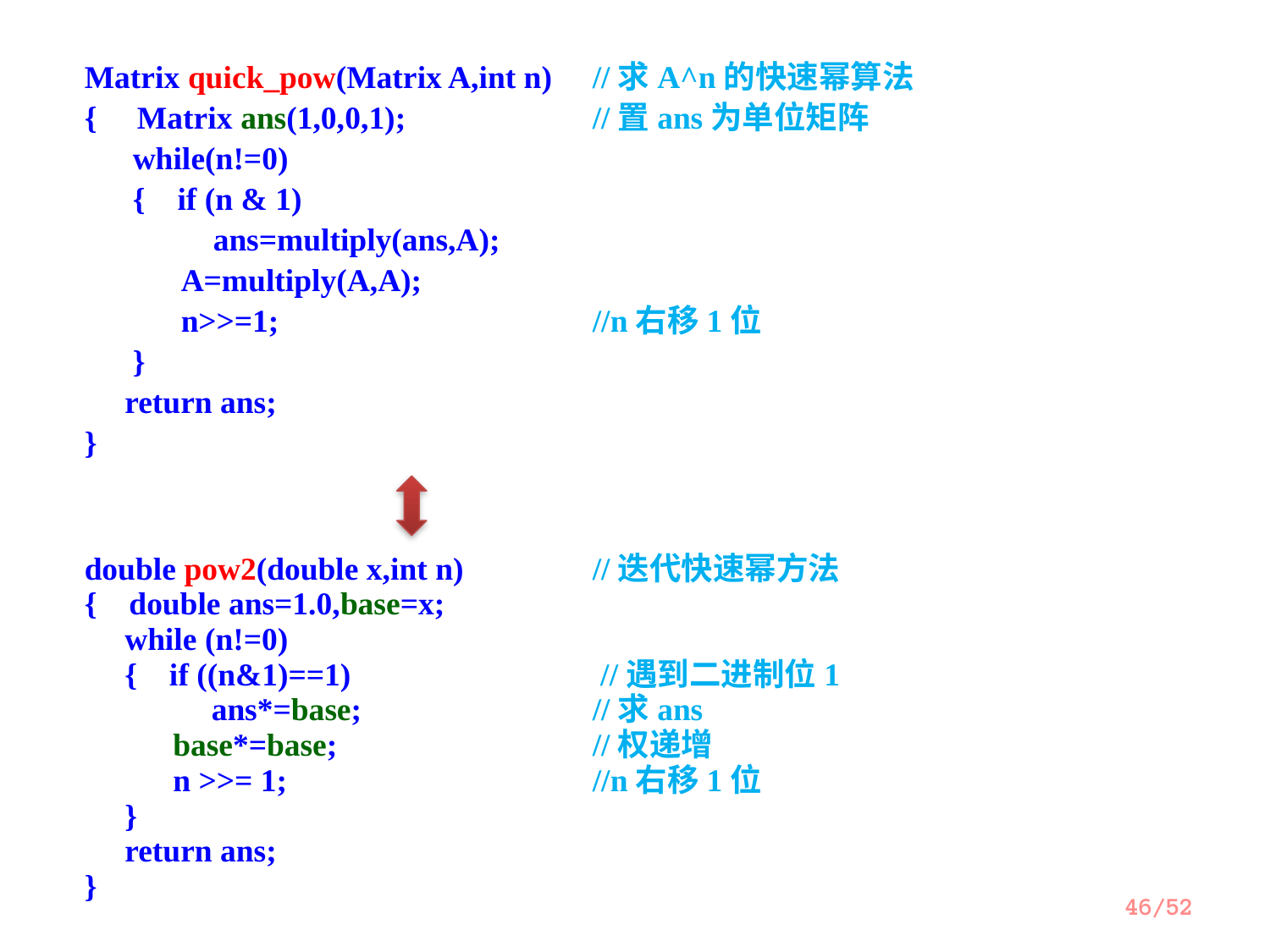

Matrix quick_pow(Matrix A,int n)	//求A^n的快速幂算法
{     Matrix ans(1,0,0,1); 		//置ans为单位矩阵
      while(n!=0)
      {    if (n & 1)
                ans=multiply(ans,A);
            A=multiply(A,A);
            n>>=1;			//n右移1位
      }
     return ans;
}

double pow2(double x,int n)	    	//迭代快速幂方法
{    double ans=1.0,base=x;
     while (n!=0)
     {    if ((n&1)==1)	   	 //遇到二进制位1
	ans*=base;	    	//求ans
           base*=base;		    	//权递增
           n >>= 1;		    	//n右移1位
     }
     return ans;
}
46/52